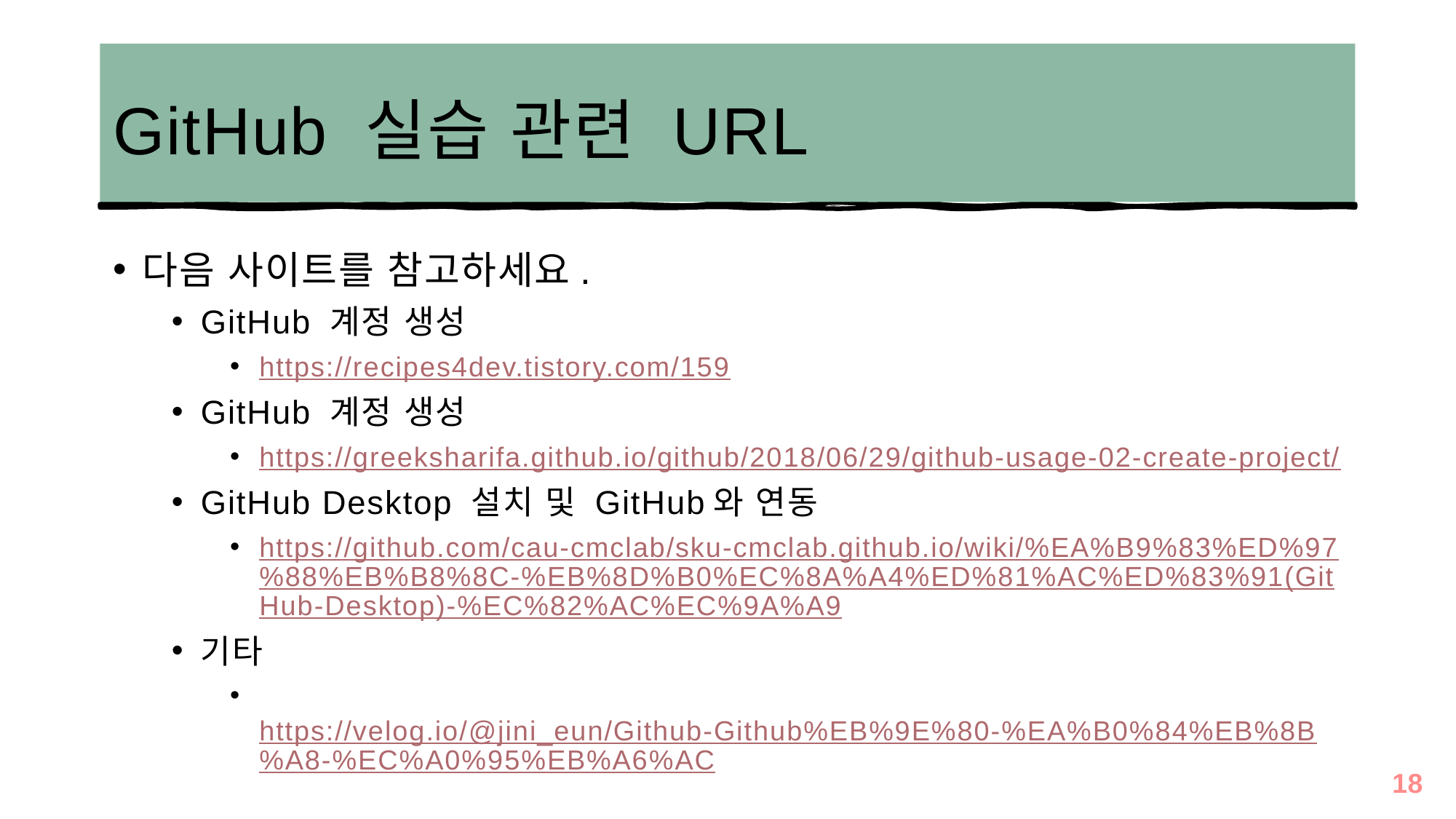

# GitHub 실습 관련 URL
다음 사이트를 참고하세요.
GitHub 계정 생성
https://recipes4dev.tistory.com/159
GitHub 계정 생성
https://greeksharifa.github.io/github/2018/06/29/github-usage-02-create-project/
GitHub Desktop 설치 및 GitHub와 연동
https://github.com/cau-cmclab/sku-cmclab.github.io/wiki/%EA%B9%83%ED%97%88%EB%B8%8C-%EB%8D%B0%EC%8A%A4%ED%81%AC%ED%83%91(GitHub-Desktop)-%EC%82%AC%EC%9A%A9
기타
 https://velog.io/@jini_eun/Github-Github%EB%9E%80-%EA%B0%84%EB%8B%A8-%EC%A0%95%EB%A6%AC
18